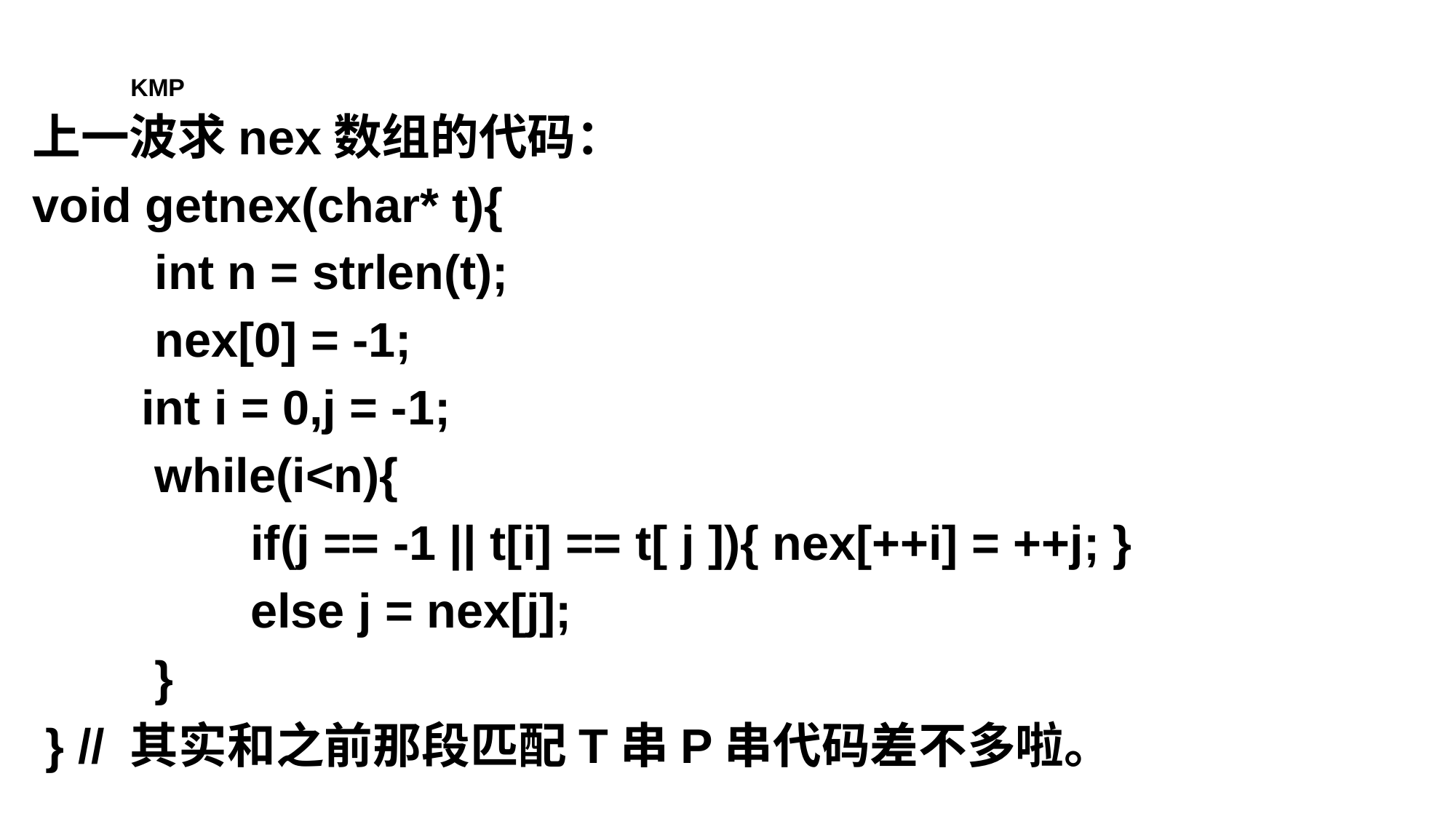

# KMP
上一波求nex数组的代码：
void getnex(char* t){
	 int n = strlen(t);
	 nex[0] = -1;
	int i = 0,j = -1;
	 while(i<n){
		if(j == -1 || t[i] == t[ j ]){ nex[++i] = ++j; }
		else j = nex[j];
	 }
 } // 其实和之前那段匹配T串P串代码差不多啦。